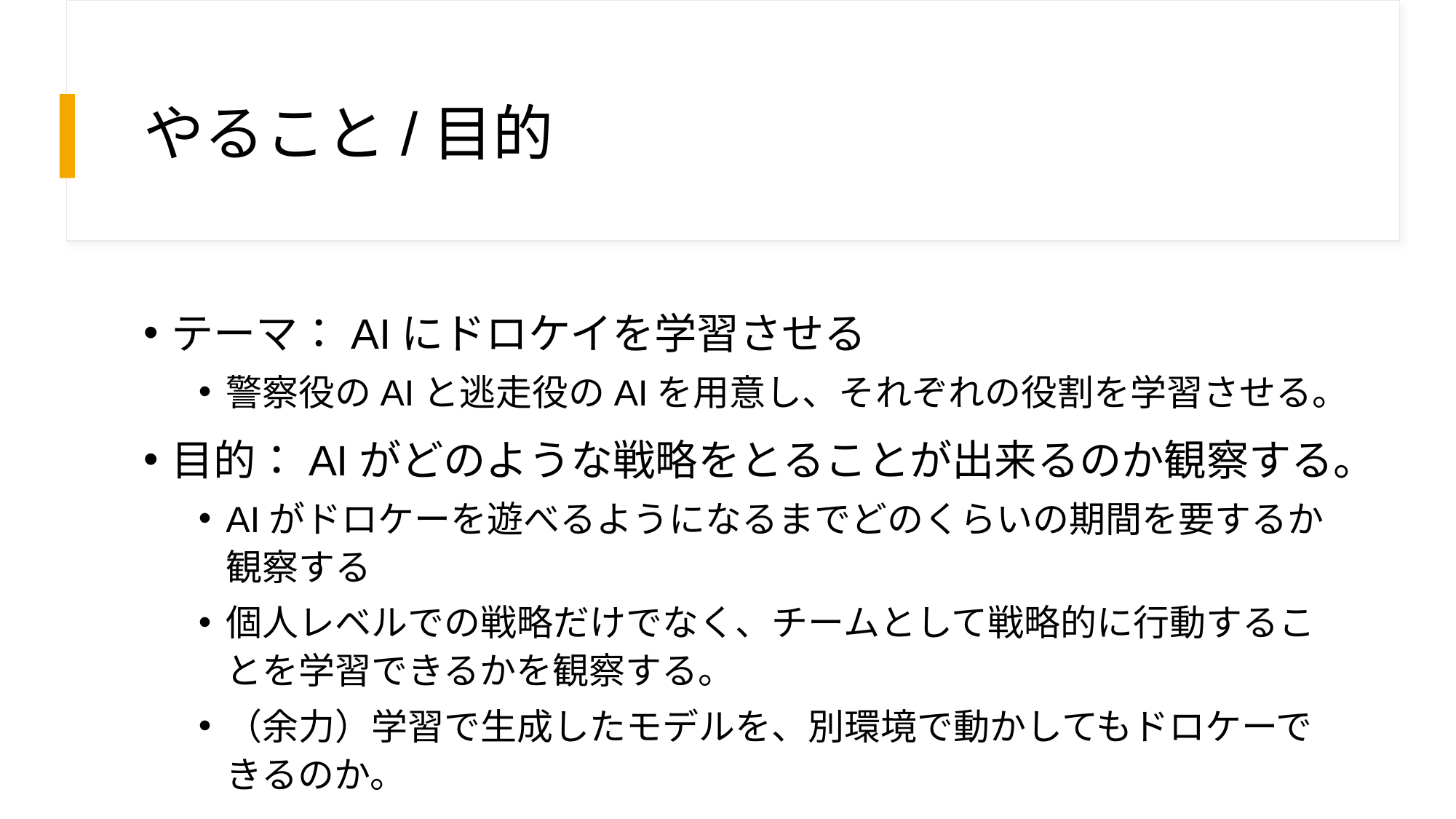

# やること/目的
テーマ：AIにドロケイを学習させる
警察役のAIと逃走役のAIを用意し、それぞれの役割を学習させる。
目的：AIがどのような戦略をとることが出来るのか観察する。
AIがドロケーを遊べるようになるまでどのくらいの期間を要するか観察する
個人レベルでの戦略だけでなく、チームとして戦略的に行動することを学習できるかを観察する。
（余力）学習で生成したモデルを、別環境で動かしてもドロケーできるのか。